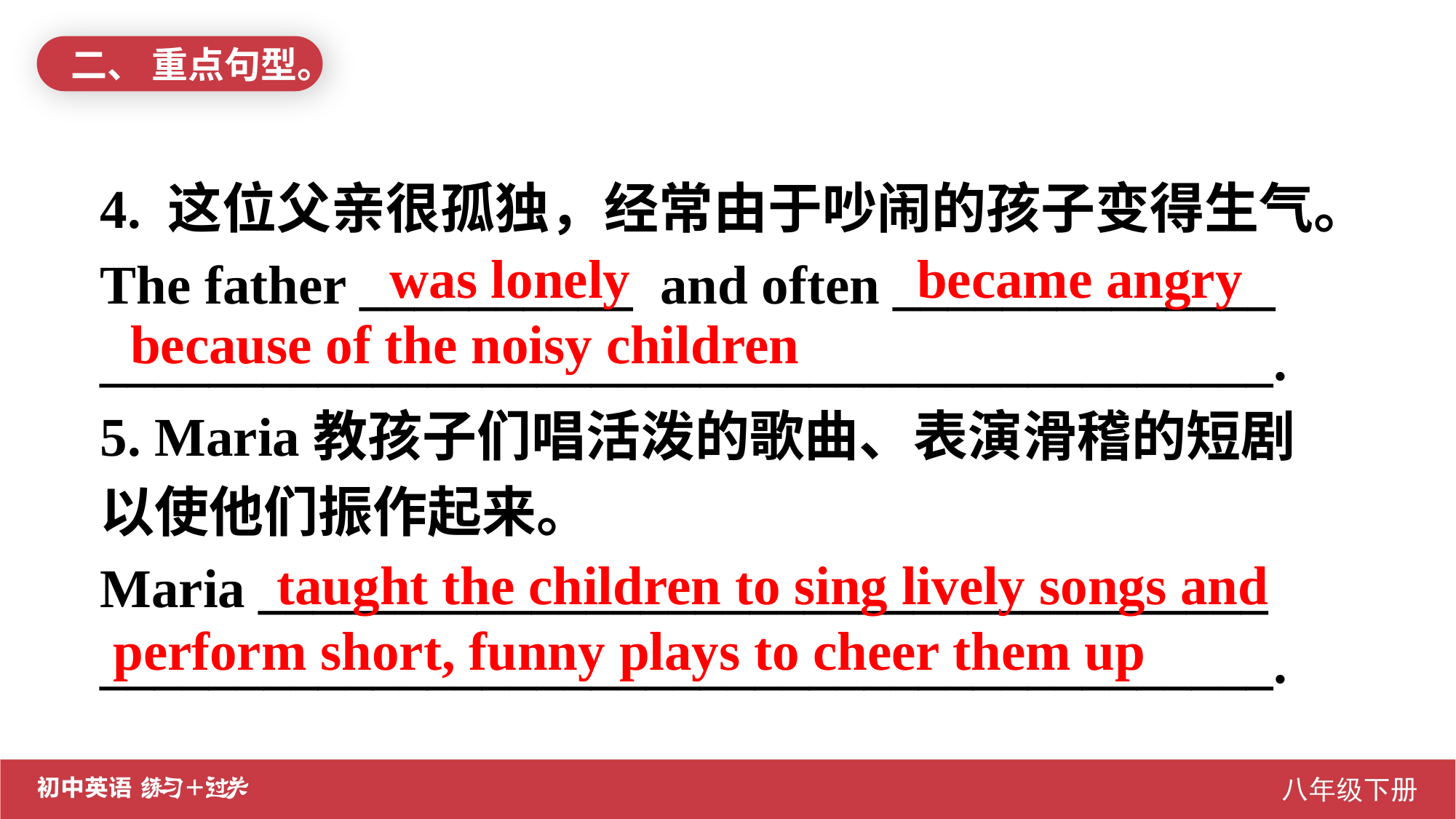

二、 重点句型。
4. 这位父亲很孤独，经常由于吵闹的孩子变得生气。
The father __________  and often ______________
___________________________________________.
5. Maria教孩子们唱活泼的歌曲、表演滑稽的短剧以使他们振作起来。
Maria _____________________________________
___________________________________________.
                   was lonely                     became angry because of the noisy children
            taught the children to sing lively songs and perform short, funny plays to cheer them up